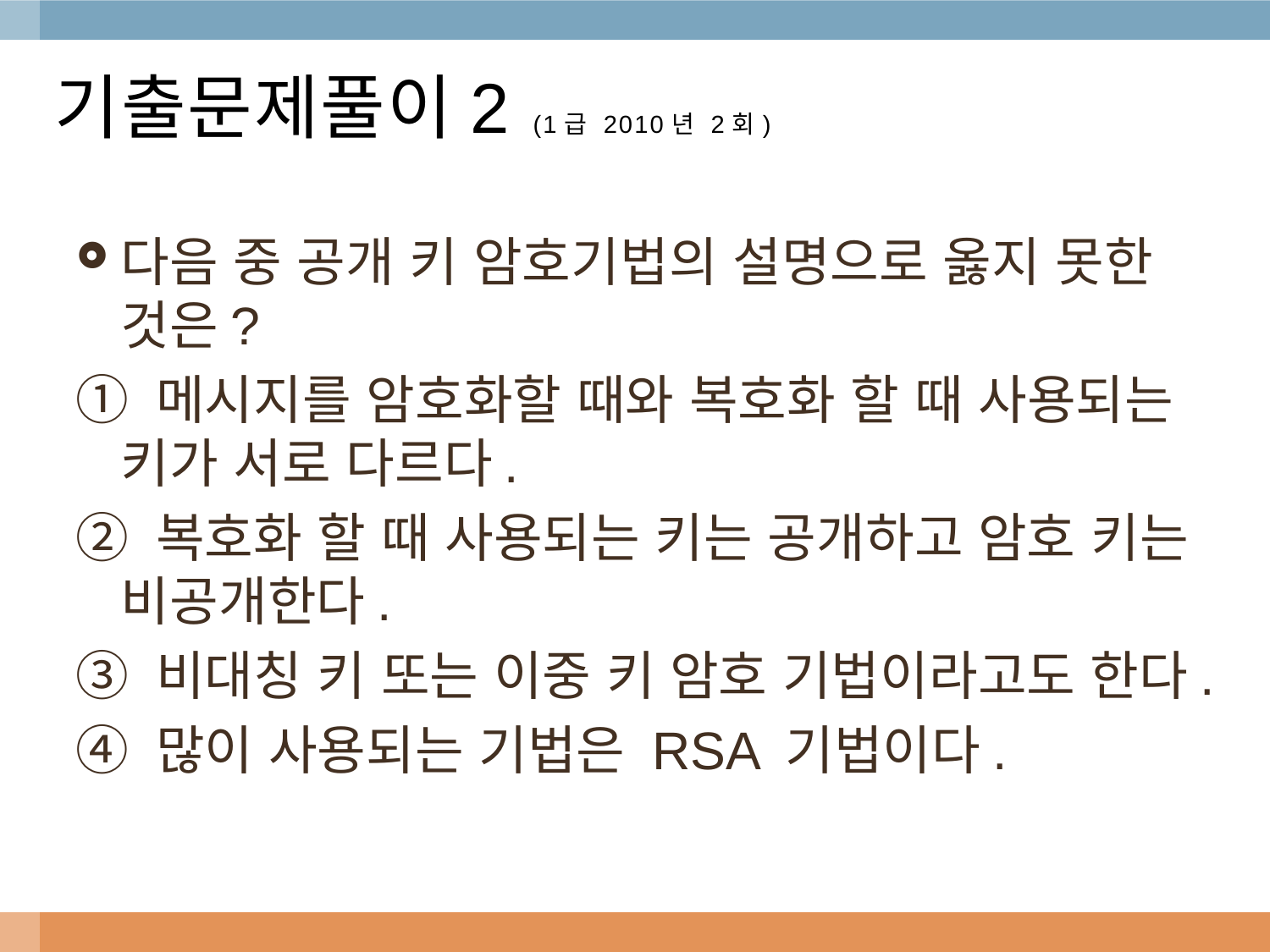

# 기출문제풀이2 (1급 2010년 2회)
다음 중 공개 키 암호기법의 설명으로 옳지 못한 것은?
① 메시지를 암호화할 때와 복호화 할 때 사용되는 키가 서로 다르다.
② 복호화 할 때 사용되는 키는 공개하고 암호 키는 비공개한다.
③ 비대칭 키 또는 이중 키 암호 기법이라고도 한다.
④ 많이 사용되는 기법은 RSA 기법이다.